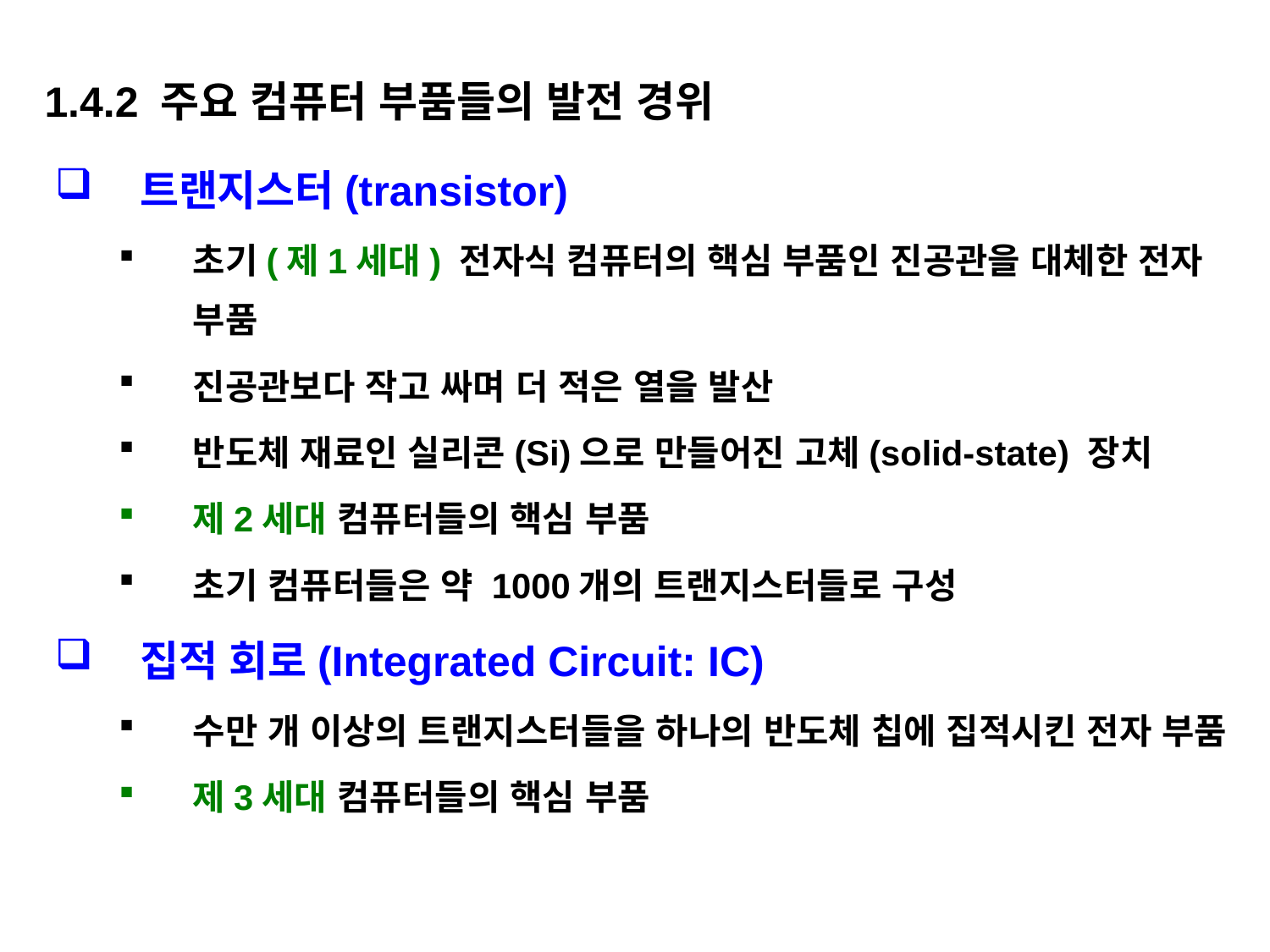

# 1.4.2 주요 컴퓨터 부품들의 발전 경위
트랜지스터(transistor)
초기(제1세대) 전자식 컴퓨터의 핵심 부품인 진공관을 대체한 전자 부품
진공관보다 작고 싸며 더 적은 열을 발산
반도체 재료인 실리콘(Si)으로 만들어진 고체(solid-state) 장치
제2세대 컴퓨터들의 핵심 부품
초기 컴퓨터들은 약 1000개의 트랜지스터들로 구성
집적 회로(Integrated Circuit: IC)
수만 개 이상의 트랜지스터들을 하나의 반도체 칩에 집적시킨 전자 부품
제3세대 컴퓨터들의 핵심 부품